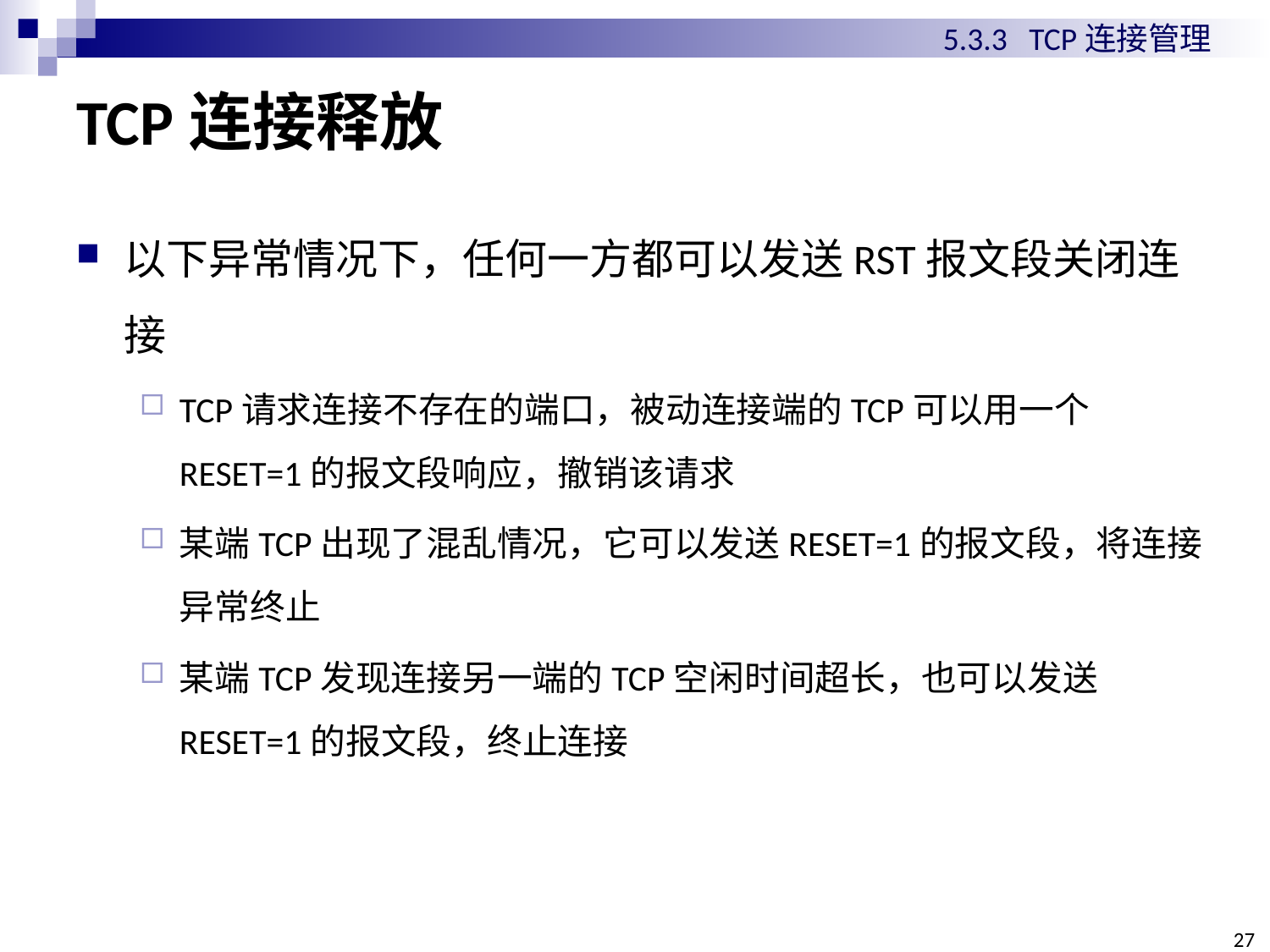

5.3.3   TCP连接管理
# TCP连接释放
以下异常情况下，任何一方都可以发送RST报文段关闭连接
TCP请求连接不存在的端口，被动连接端的TCP可以用一个RESET=1的报文段响应，撤销该请求
某端TCP出现了混乱情况，它可以发送RESET=1的报文段，将连接异常终止
某端TCP发现连接另一端的TCP空闲时间超长，也可以发送RESET=1的报文段，终止连接
27